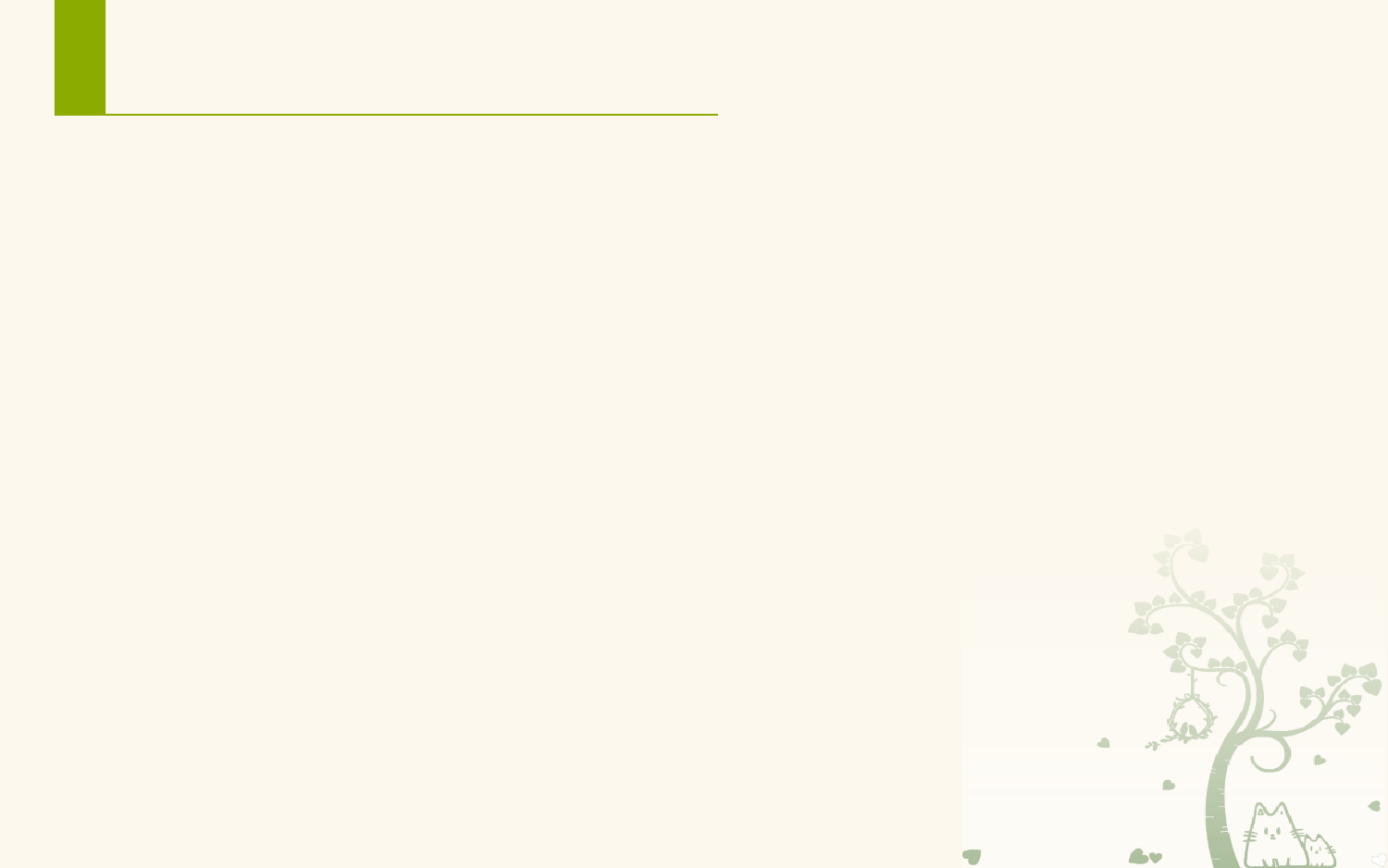

# 4.1 Shape
(4) corners：圆角
android:radius为角的弧度，值越大角越圆。
可以把四个角设定成不同的角度，同时设置五个属性，则Radius属性无效。
android:Radius="20dp"               设置四个角的半径
android:topLeftRadius="20dp"         设置左上角的半径
android:topRightRadius="20dp"        设置右上角的半径
android:bottomLeftRadius="20dp"      设置右下角的半径
android:bottomRightRadius="20dp"     设置左下角的半径
(5) padding：间隔
可以设置上下左右四个方向的间隔。